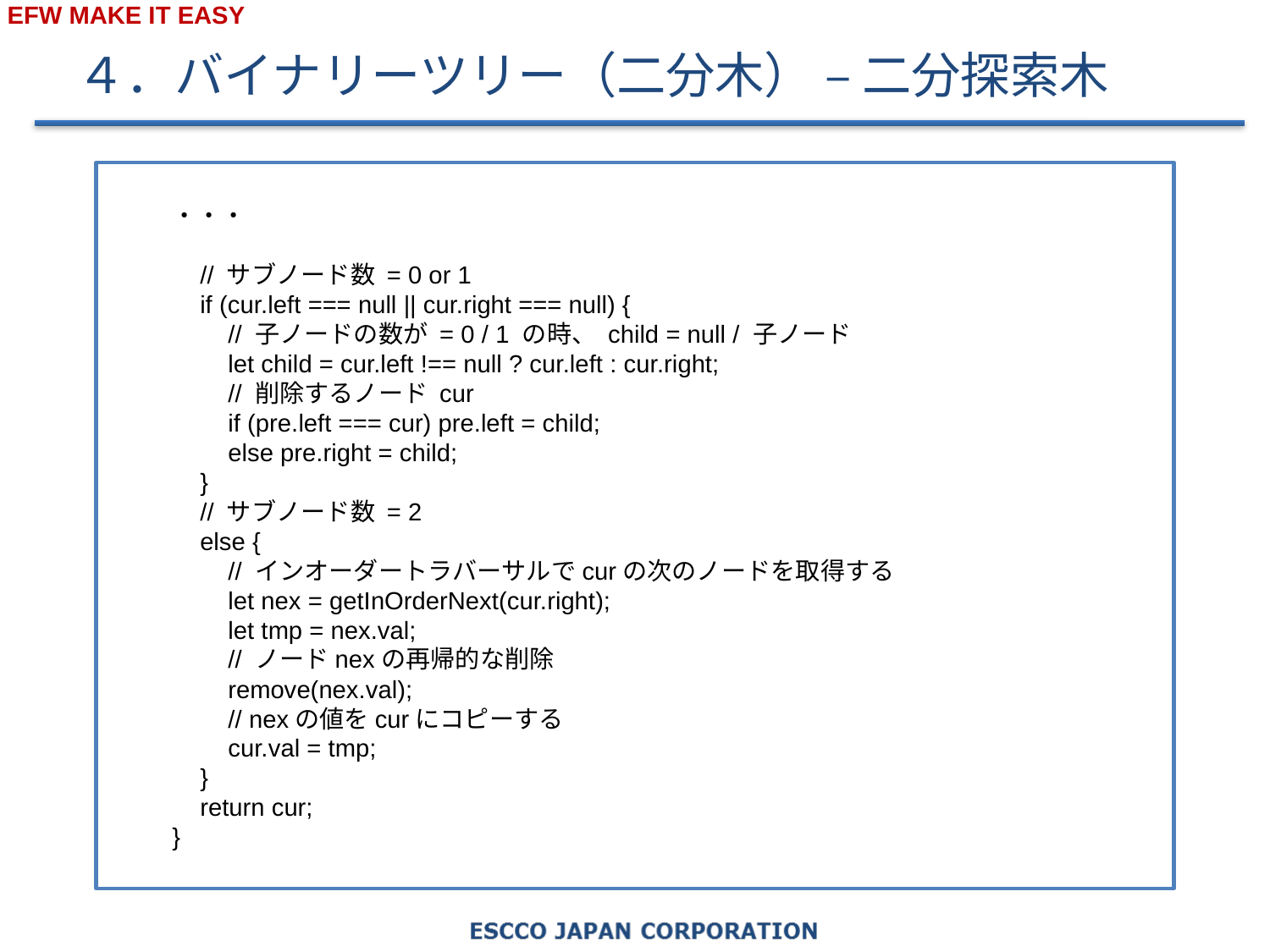

# ４．バイナリーツリー（二分木） – 二分探索木
・・・

    // サブノード数 = 0 or 1
    if (cur.left === null || cur.right === null) {
        // 子ノードの数が = 0 / 1 の時、 child = null / 子ノード
        let child = cur.left !== null ? cur.left : cur.right;
        // 削除するノード cur
        if (pre.left === cur) pre.left = child;
        else pre.right = child;
    }
    // サブノード数 = 2
    else {
        // インオーダートラバーサルでcurの次のノードを取得する
        let nex = getInOrderNext(cur.right);
        let tmp = nex.val;
        // ノードnexの再帰的な削除
        remove(nex.val);
        // nexの値をcurにコピーする
        cur.val = tmp;
    }
    return cur;
}